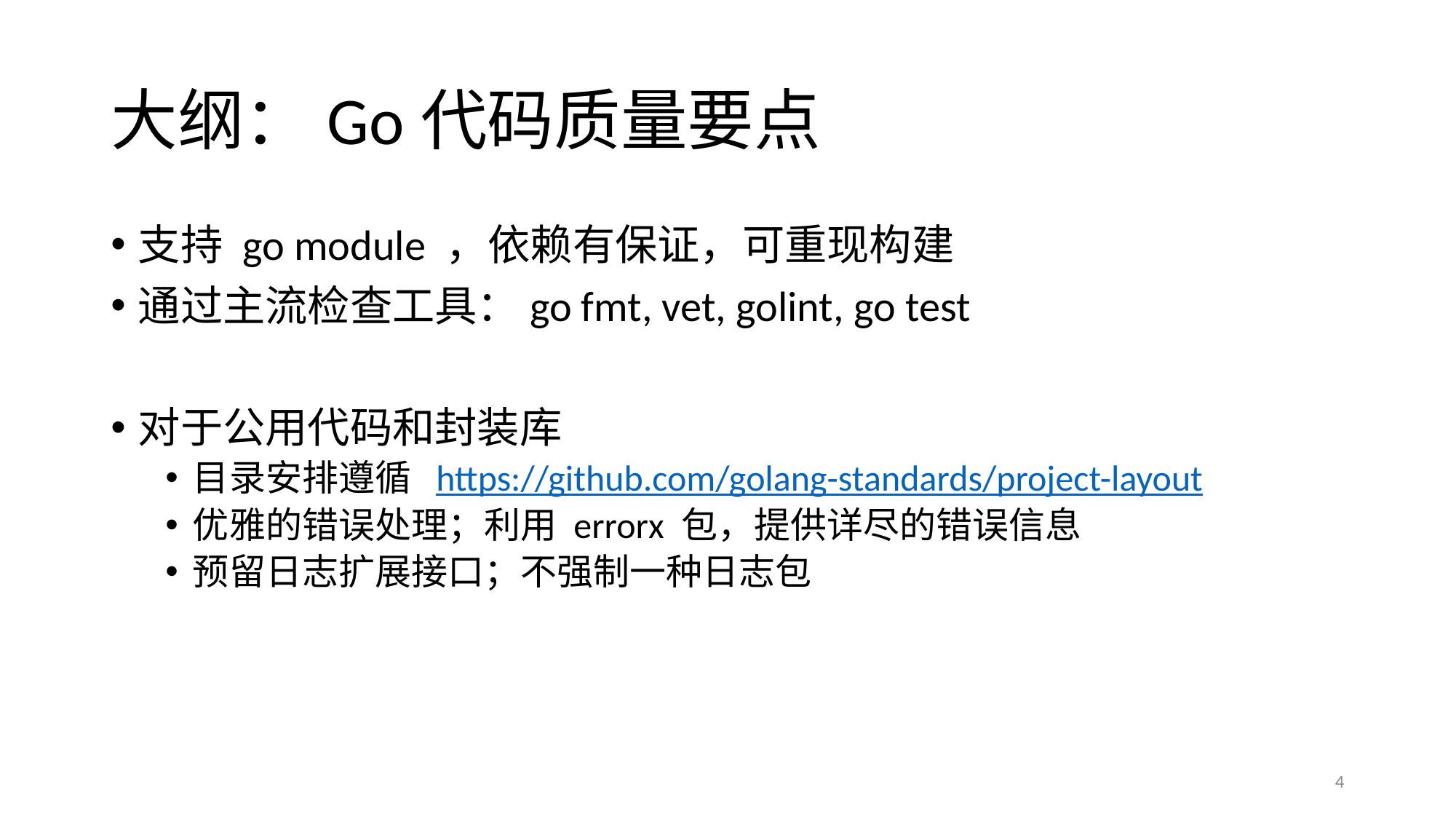

# 大纲：Go代码质量要点
支持 go module ，依赖有保证，可重现构建
通过主流检查工具：go fmt, vet, golint, go test

对于公用代码和封装库
目录安排遵循  https://github.com/golang-standards/project-layout
优雅的错误处理；利用 errorx 包，提供详尽的错误信息
预留日志扩展接口；不强制一种日志包

4